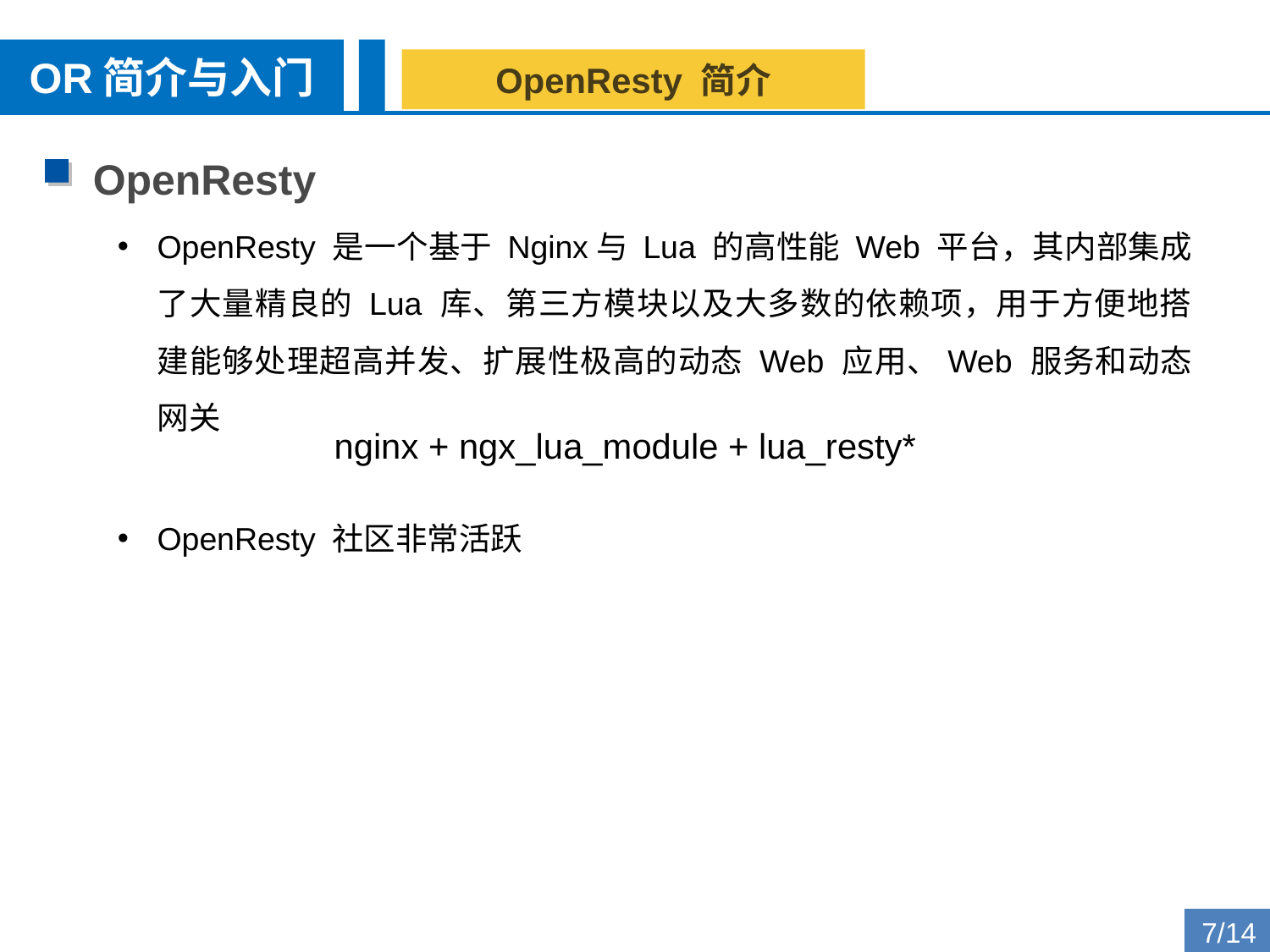

OR简介与入门

OpenResty 简介
OpenResty

OpenResty 是一个基于 Nginx与 Lua 的高性能 Web 平台，其内部集成了大量精良的 Lua 库、第三方模块以及大多数的依赖项，用于方便地搭建能够处理超高并发、扩展性极高的动态 Web 应用、Web 服务和动态网关
nginx + ngx_lua_module + lua_resty*
OpenResty 社区非常活跃
7/14